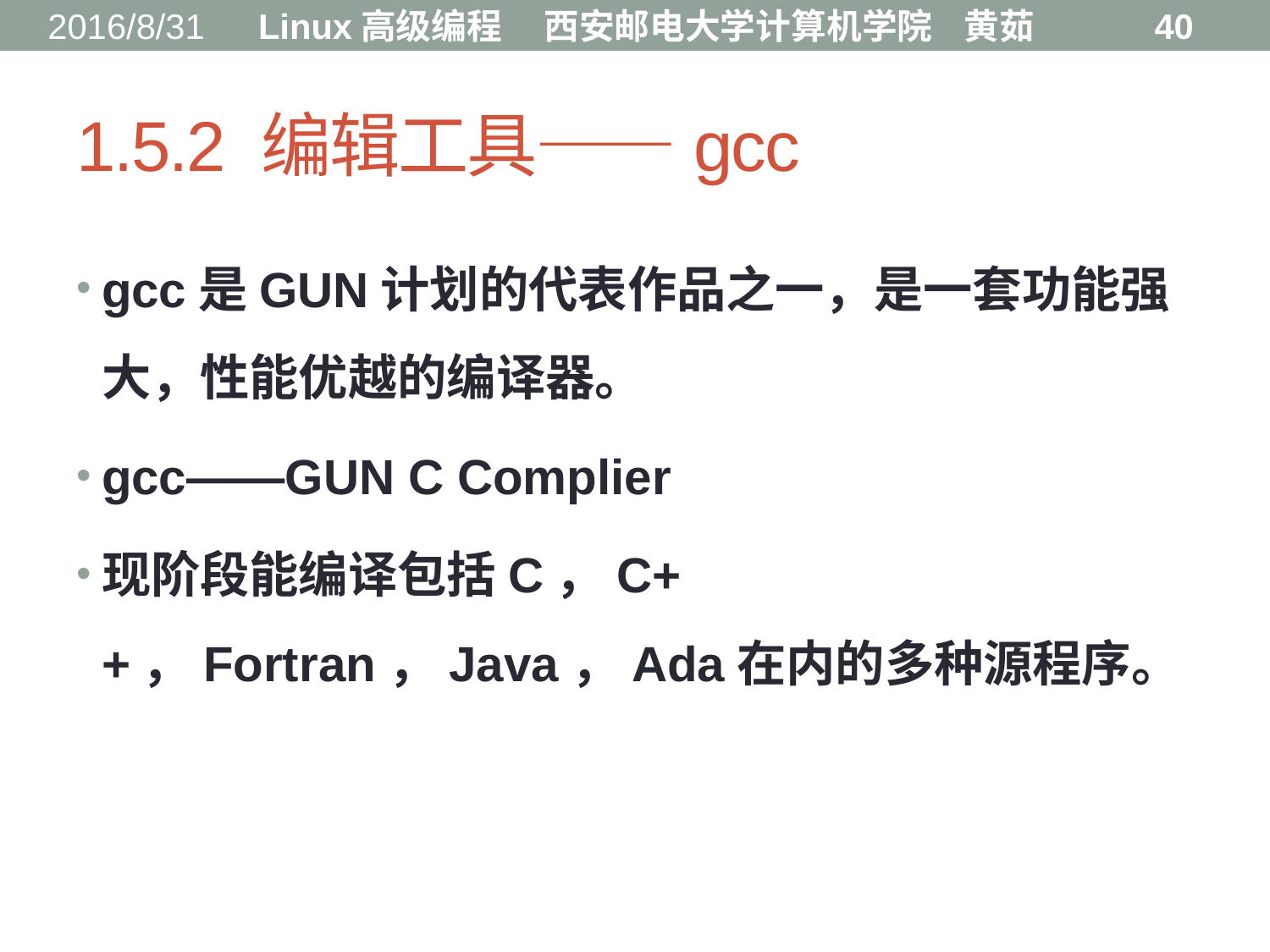

2016/8/31
Linux高级编程    西安邮电大学计算机学院   黄茹
40
# 1.5.2 编辑工具——gcc
gcc是GUN计划的代表作品之一，是一套功能强大，性能优越的编译器。
gcc——GUN C Complier
现阶段能编译包括C，C++，Fortran，Java，Ada在内的多种源程序。